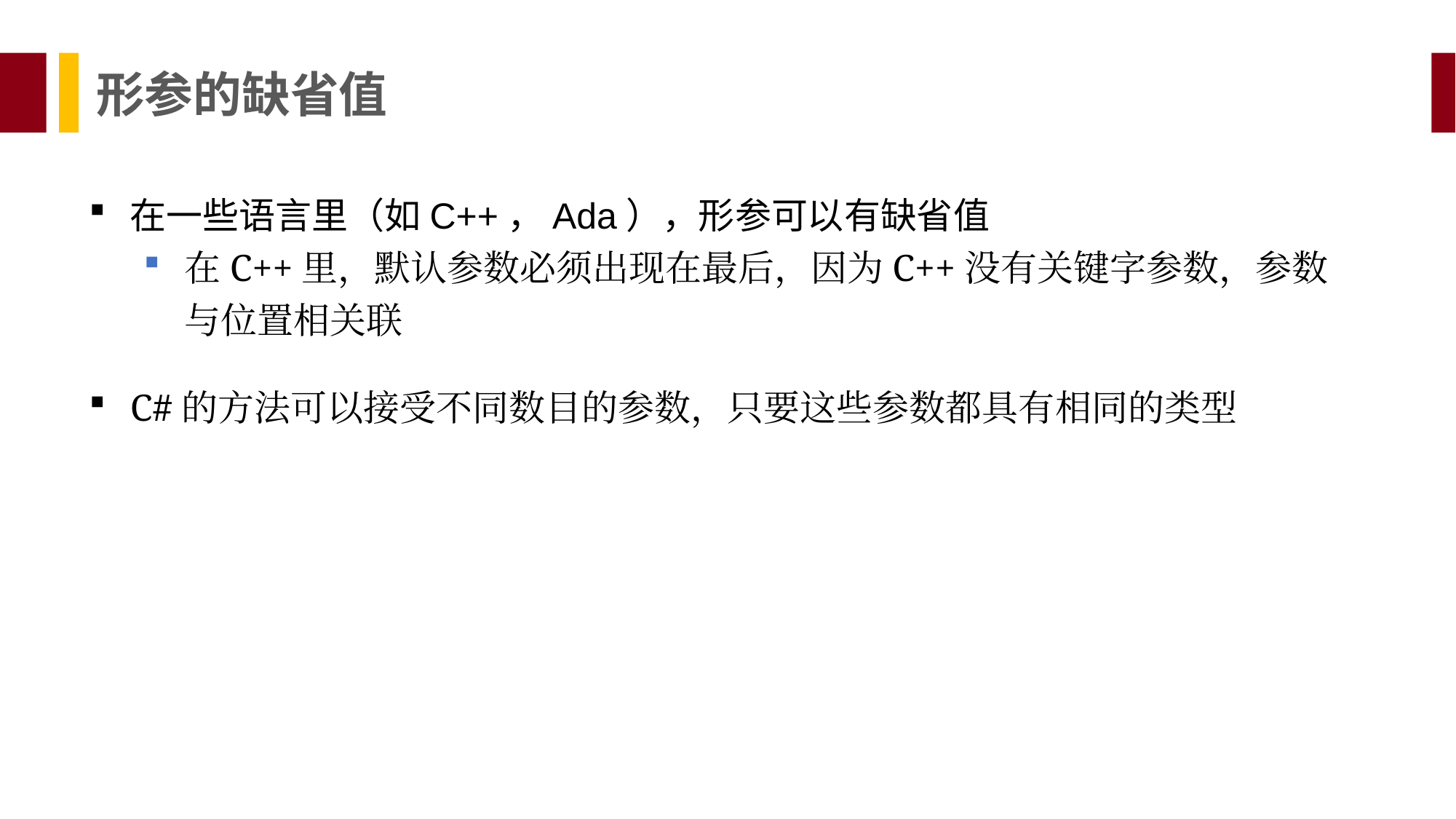

形参的缺省值
在一些语言里（如C++，Ada），形参可以有缺省值
在C++里，默认参数必须出现在最后，因为C++没有关键字参数，参数与位置相关联
C#的方法可以接受不同数目的参数，只要这些参数都具有相同的类型